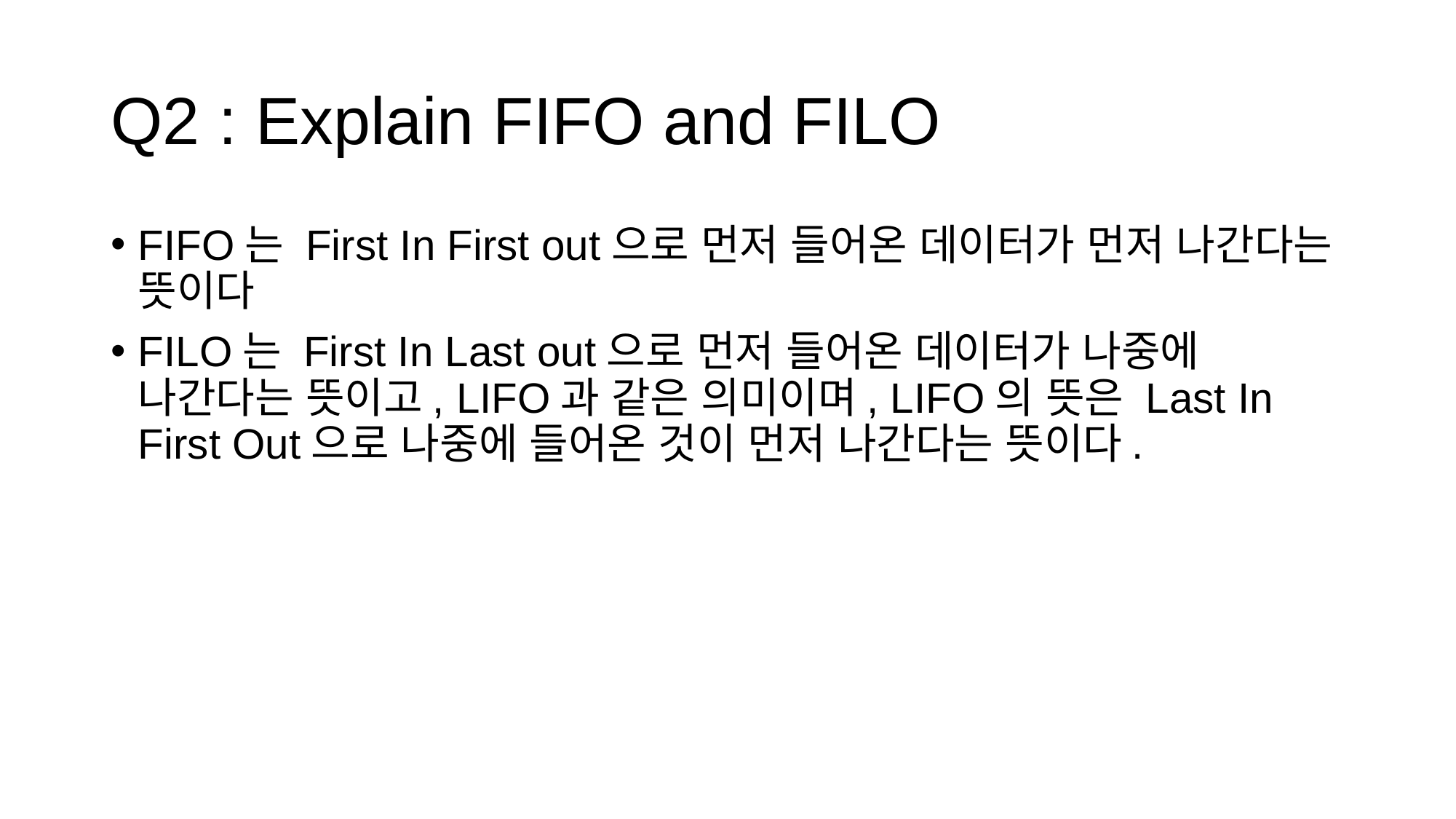

# Q2 : Explain FIFO and FILO
FIFO는 First In First out으로 먼저 들어온 데이터가 먼저 나간다는 뜻이다
FILO는 First In Last out으로 먼저 들어온 데이터가 나중에 나간다는 뜻이고, LIFO과 같은 의미이며, LIFO의 뜻은 Last In First Out으로 나중에 들어온 것이 먼저 나간다는 뜻이다.